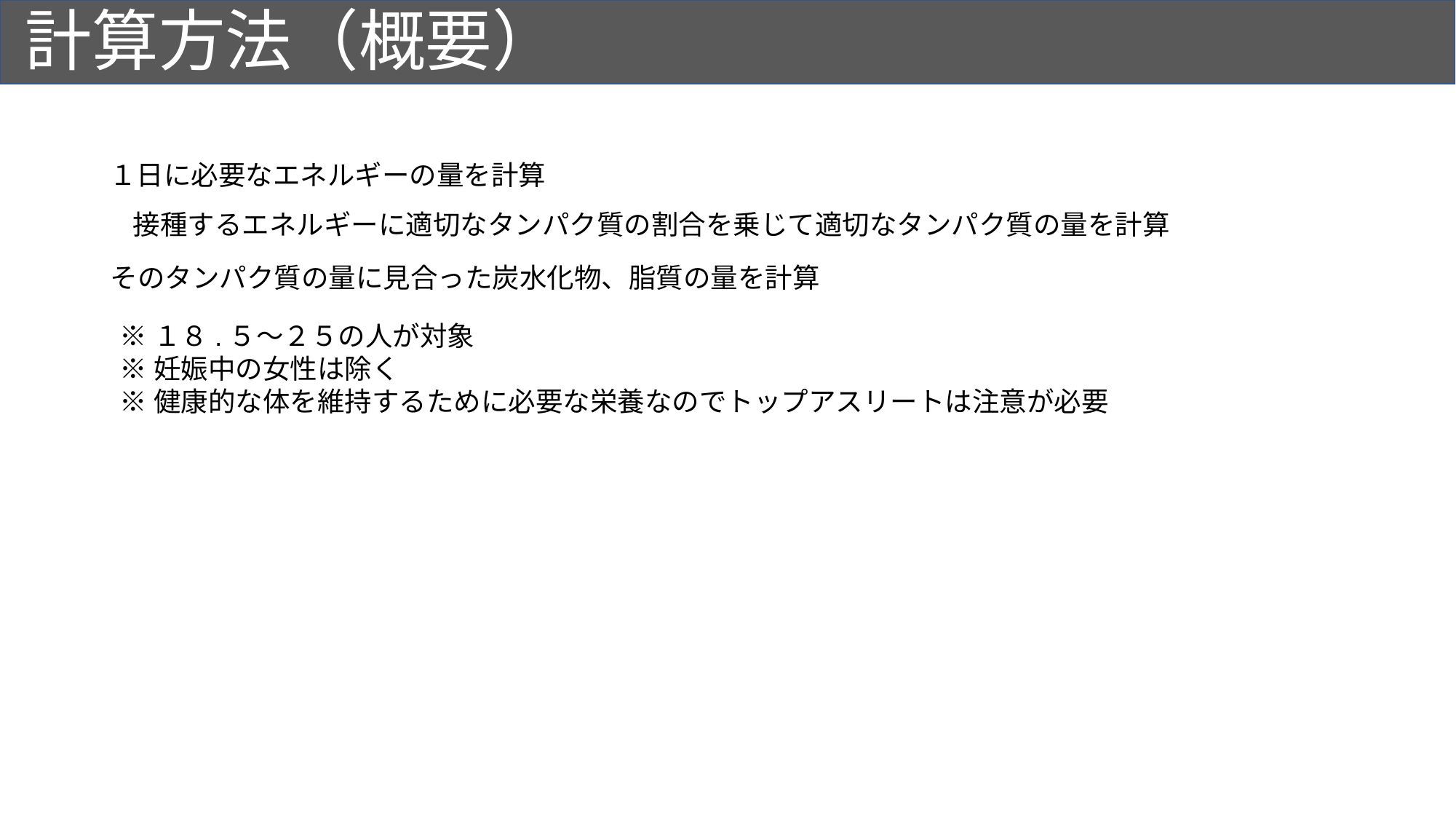

# 計算方法（概要）
１日に必要なエネルギーの量を計算
接種するエネルギーに適切なタンパク質の割合を乗じて適切なタンパク質の量を計算
そのタンパク質の量に見合った炭水化物、脂質の量を計算
※１８.５〜２５の人が対象
※妊娠中の女性は除く
※健康的な体を維持するために必要な栄養なのでトップアスリートは注意が必要